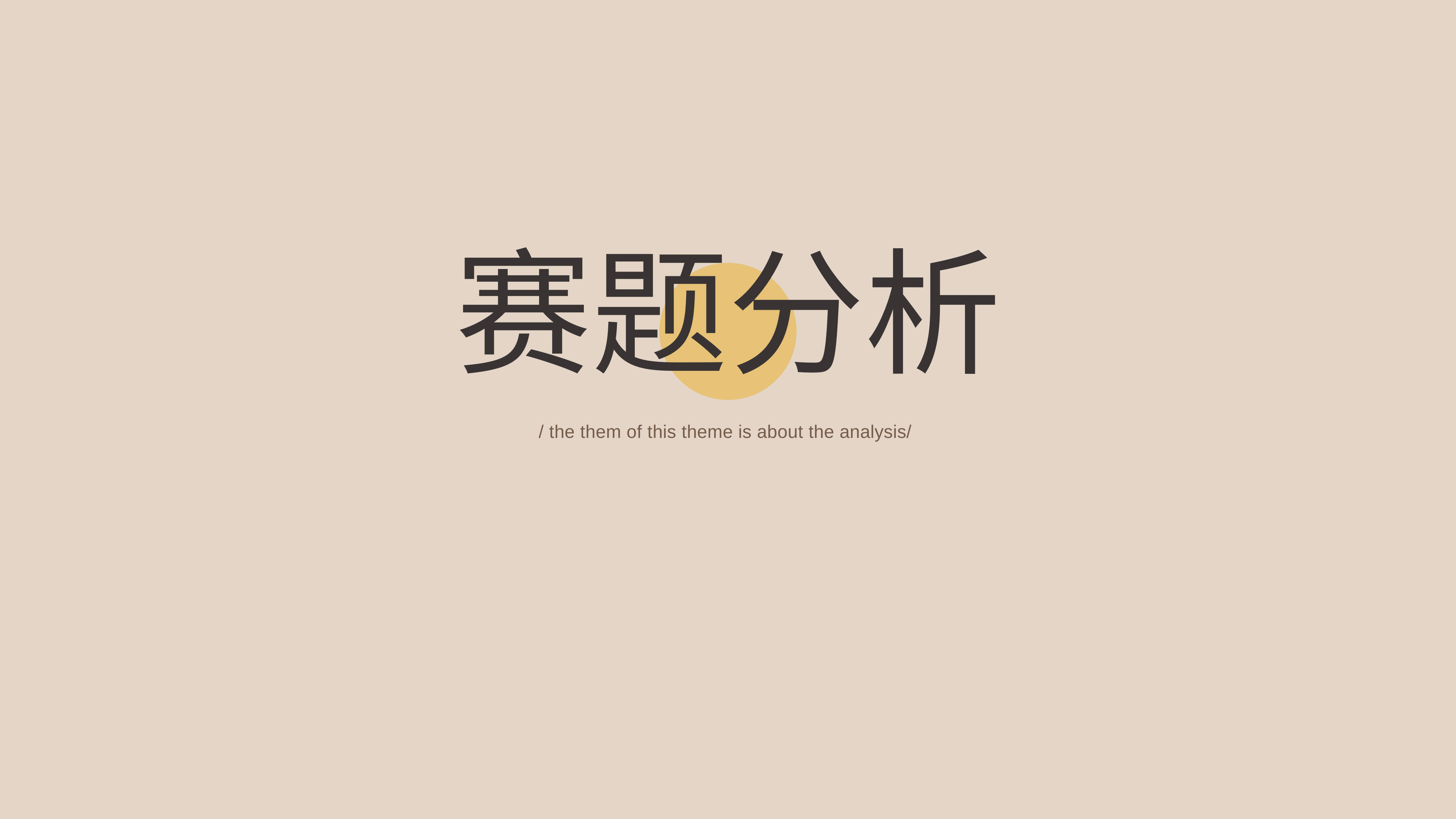

赛题分析

/ the them of this theme is about the analysis/